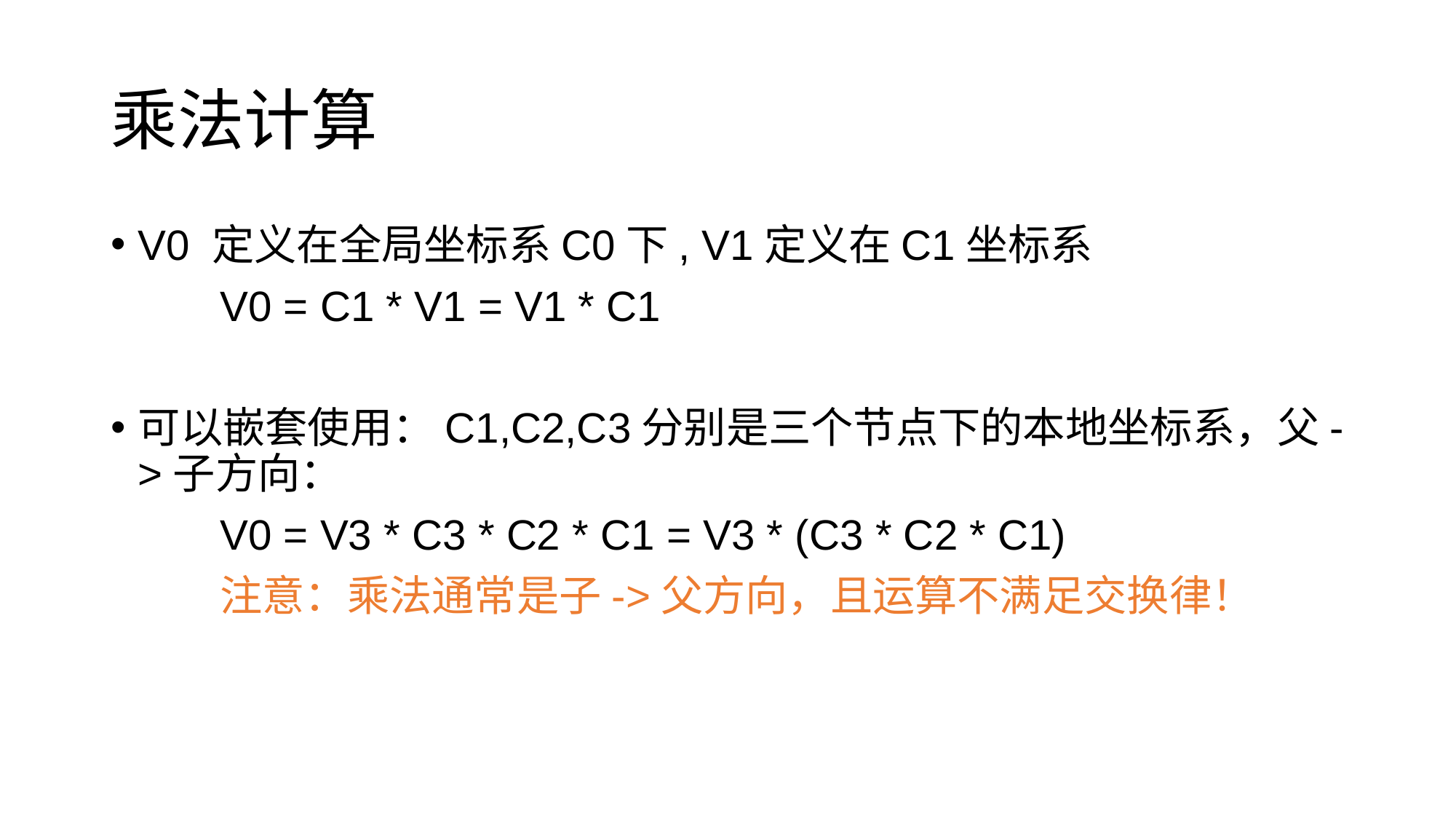

# 乘法计算
V0 定义在全局坐标系C0下, V1定义在C1坐标系
	V0 = C1 * V1 = V1 * C1

可以嵌套使用：C1,C2,C3分别是三个节点下的本地坐标系，父->子方向：
	V0 = V3 * C3 * C2 * C1 = V3 * (C3 * C2 * C1)
	注意：乘法通常是子->父方向，且运算不满足交换律！